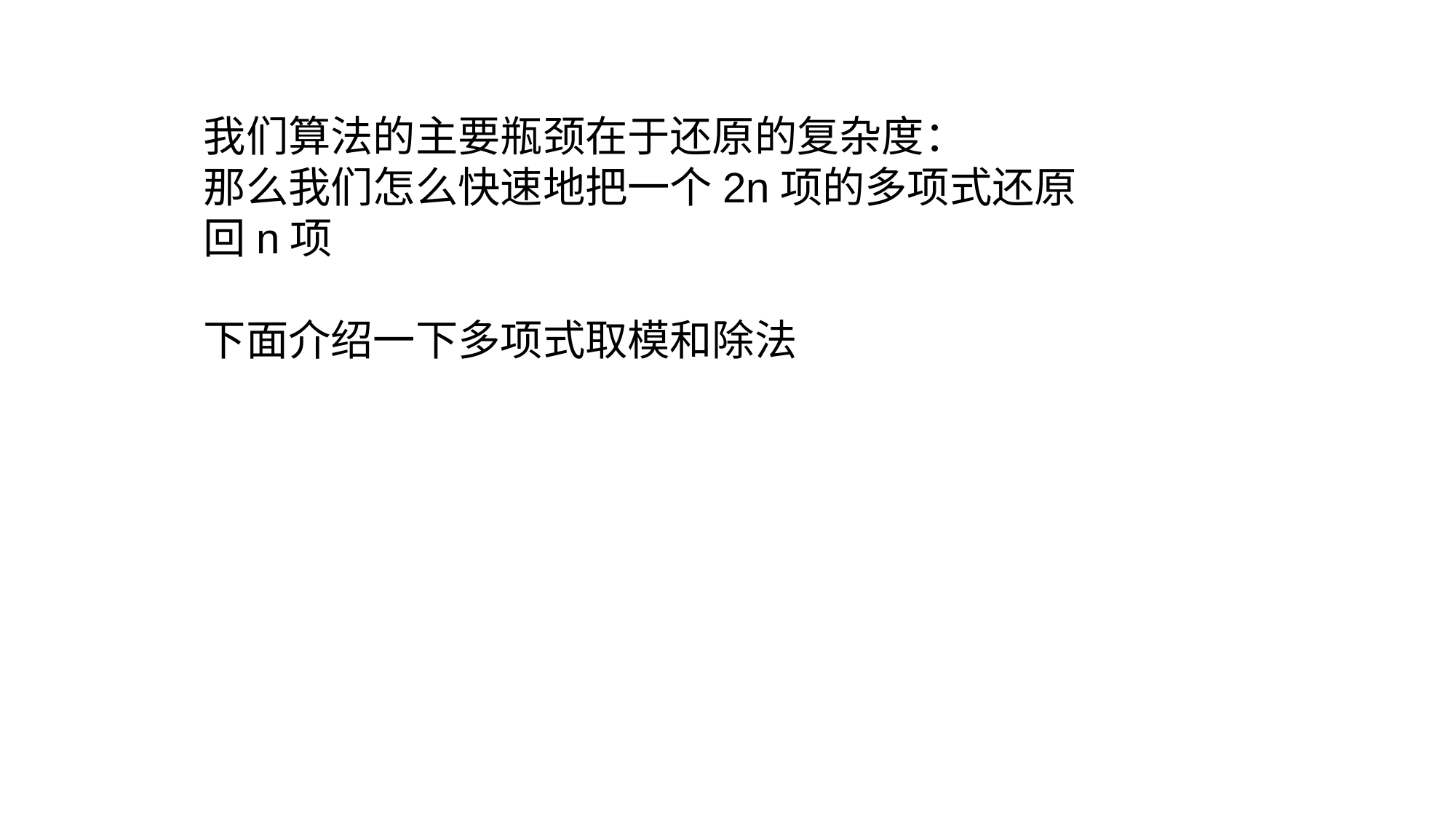

我们算法的主要瓶颈在于还原的复杂度：
那么我们怎么快速地把一个2n项的多项式还原回n项

下面介绍一下多项式取模和除法